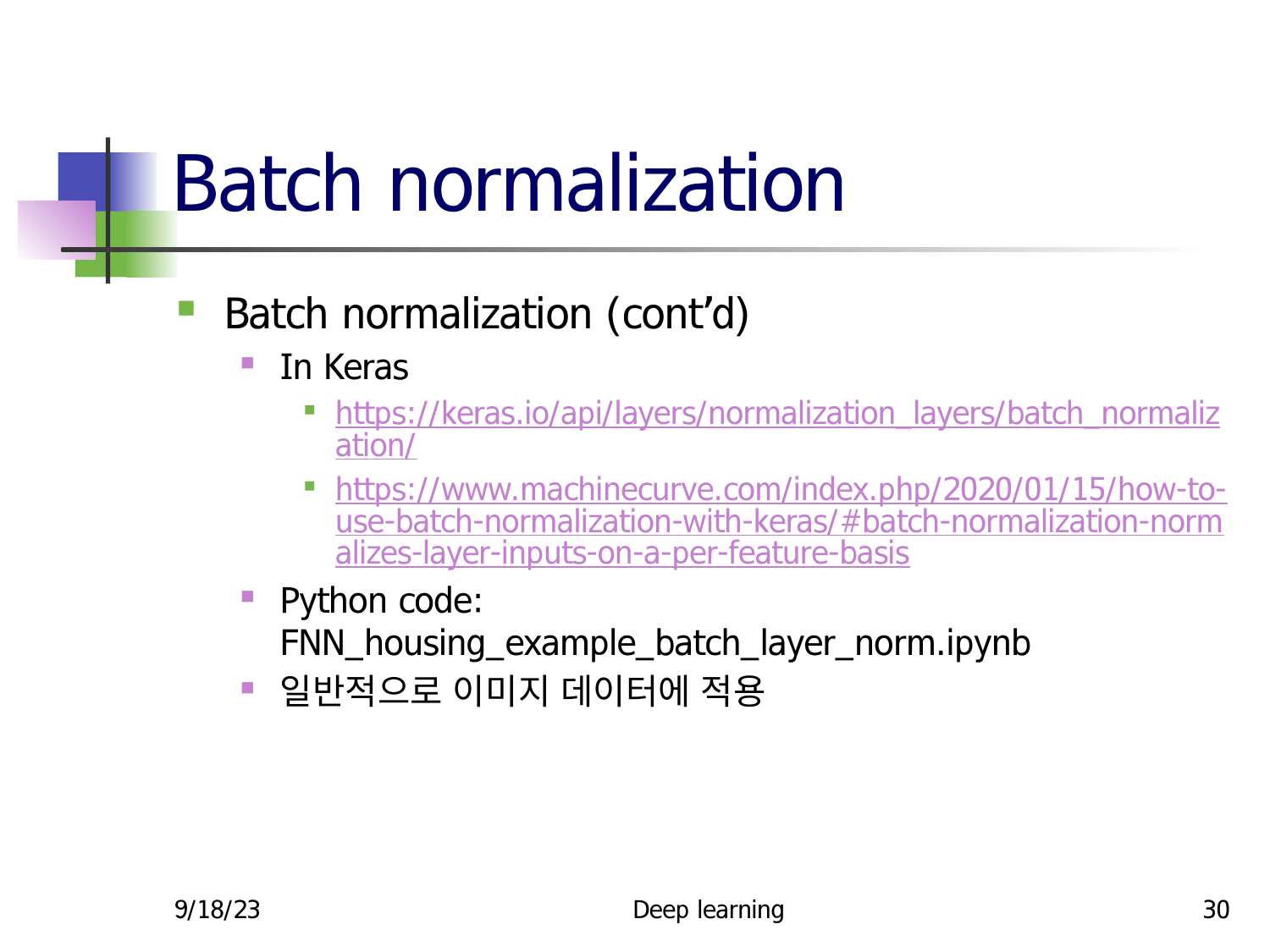

# Batch normalization
Batch normalization (cont’d)
In Keras
https://keras.io/api/layers/normalization_layers/batch_normalization/
https://www.machinecurve.com/index.php/2020/01/15/how-to-use-batch-normalization-with-keras/#batch-normalization-normalizes-layer-inputs-on-a-per-feature-basis
Python code: FNN_housing_example_batch_layer_norm.ipynb
일반적으로 이미지 데이터에 적용

9/18/23
Deep learning
30